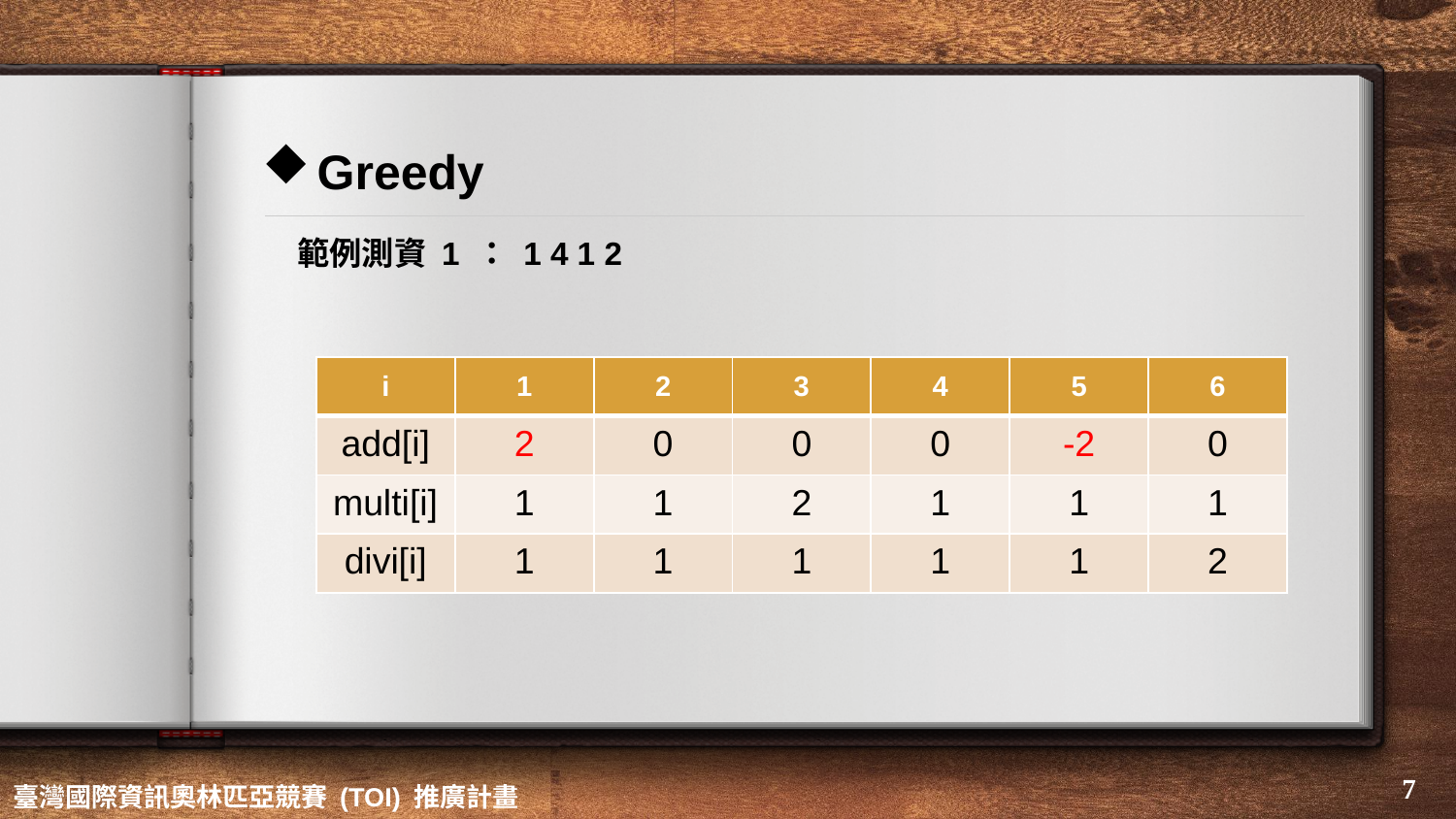

# Greedy
範例測資 1 ： 1 4 1 2
| i | 1 | 2 | 3 | 4 | 5 | 6 |
| --- | --- | --- | --- | --- | --- | --- |
| add[i] | 2 | 0 | 0 | 0 | -2 | 0 |
| multi[i] | 1 | 1 | 2 | 1 | 1 | 1 |
| divi[i] | 1 | 1 | 1 | 1 | 1 | 2 |
7